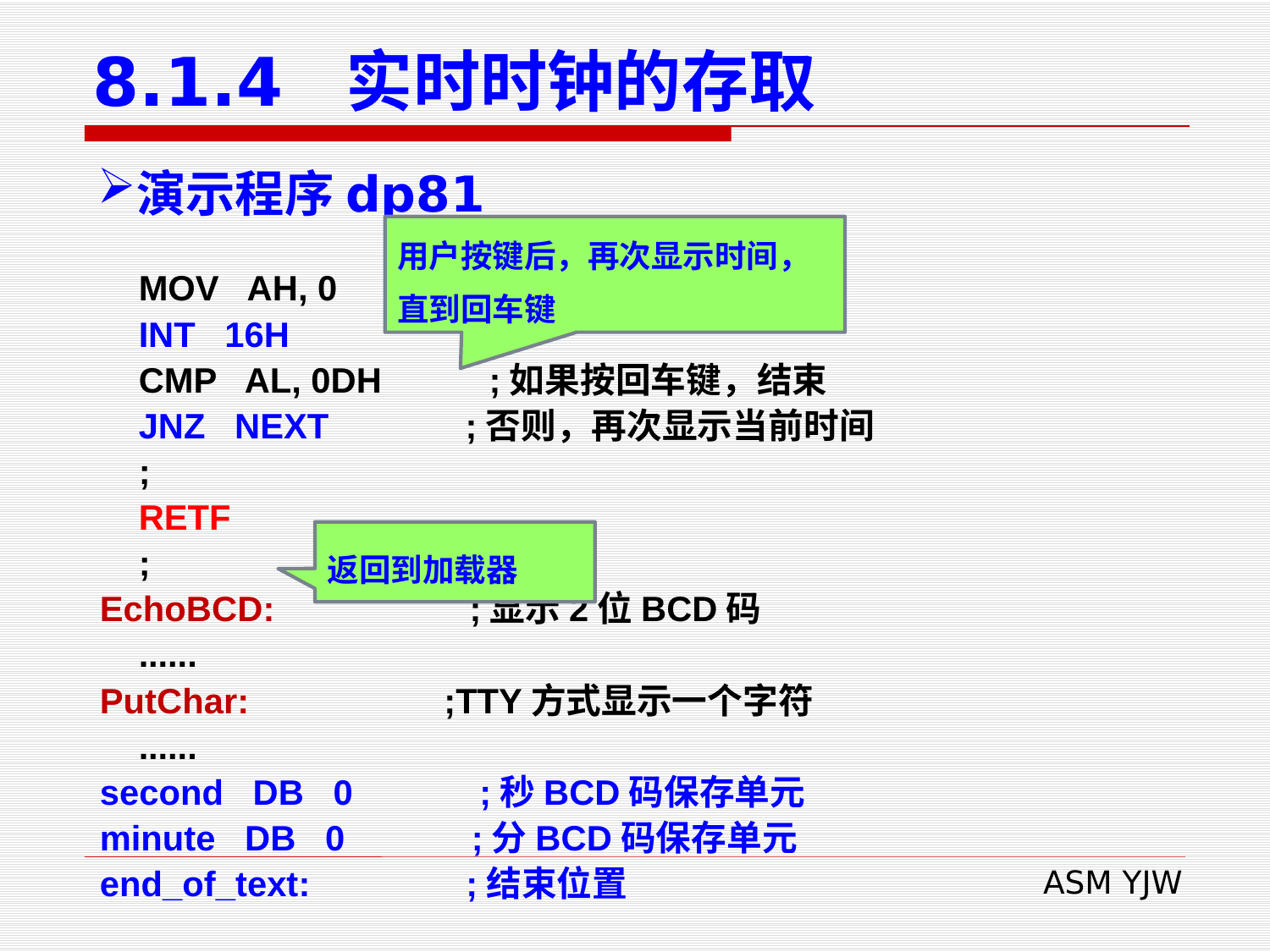

# 8.1.4  实时时钟的存取
演示程序dp81
用户按键后，再次显示时间，
直到回车键
    MOV   AH, 0             ;等待并接受用户按键
    INT   16H
    CMP   AL, 0DH           ;如果按回车键，结束
    JNZ   NEXT              ;否则，再次显示当前时间
    ;
    RETF
    ;
EchoBCD:                    ;显示2位BCD码
    ......
PutChar:                    ;TTY方式显示一个字符
    ......
second   DB   0             ;秒BCD码保存单元
minute   DB   0             ;分BCD码保存单元
end_of_text:                ;结束位置
返回到加载器